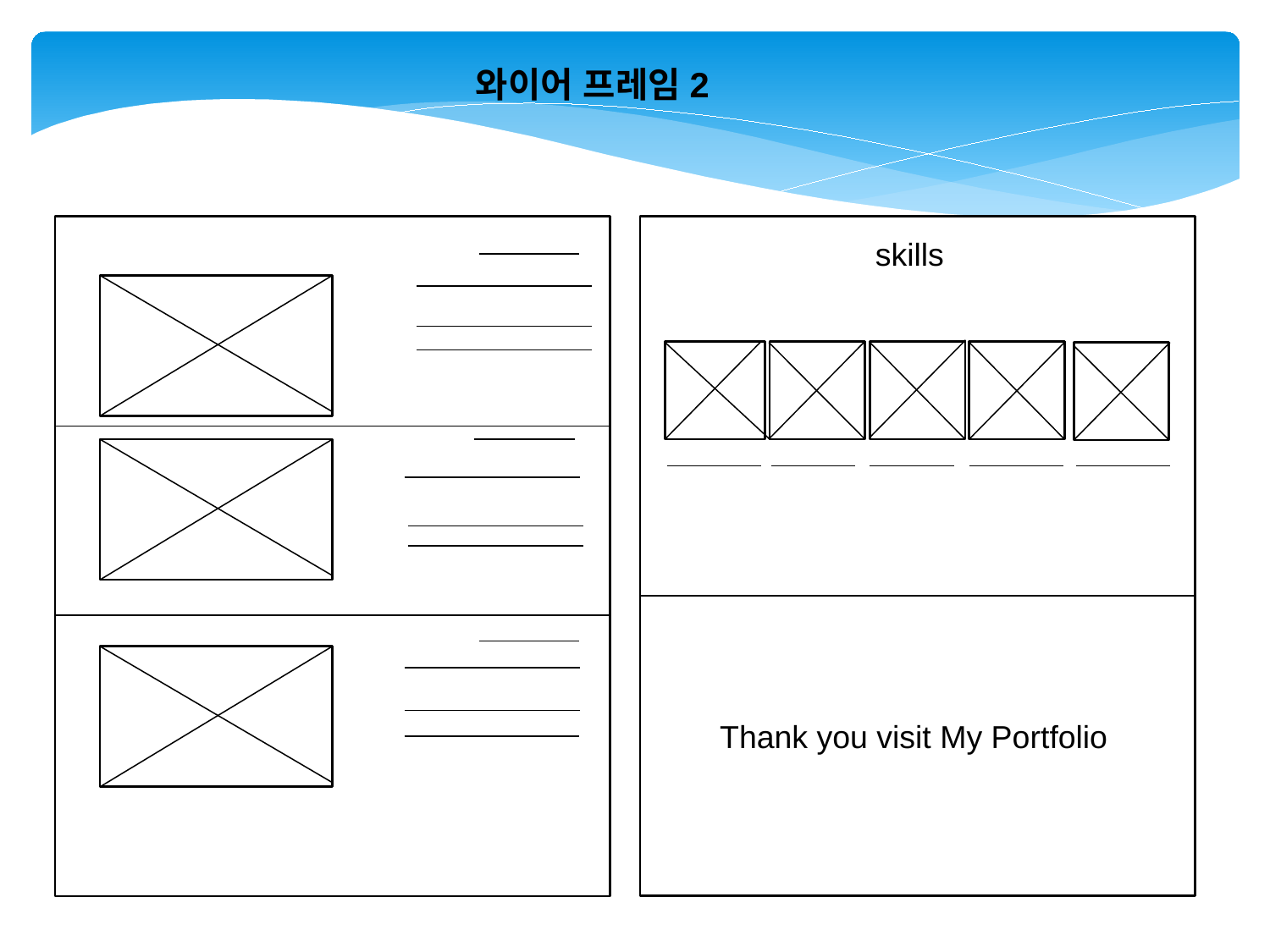

와이어 프레임2

skills

Thank you visit My Portfolio